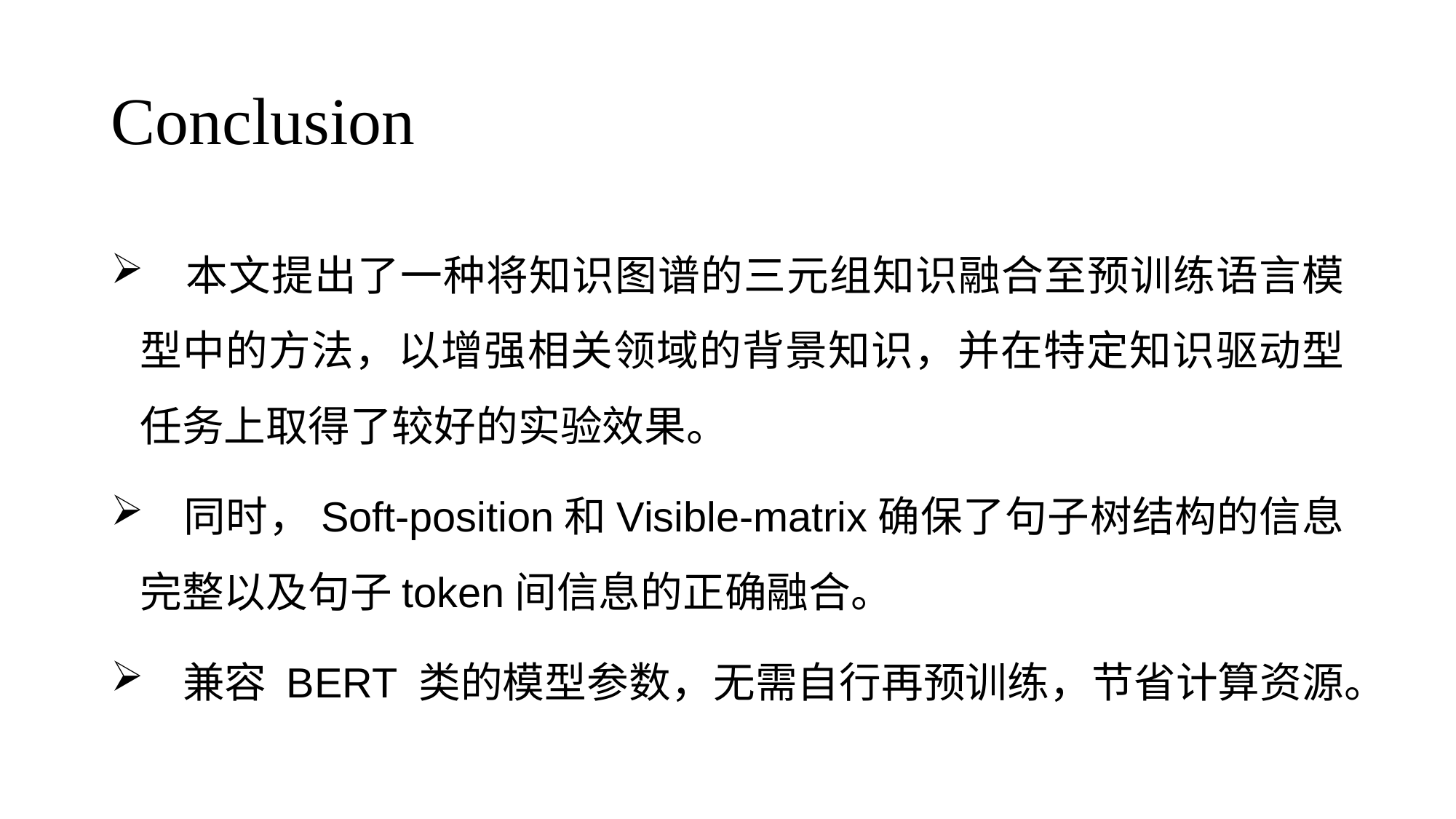

# Conclusion
   本文提出了一种将知识图谱的三元组知识融合至预训练语言模型中的方法，以增强相关领域的背景知识，并在特定知识驱动型任务上取得了较好的实验效果。
   同时，Soft-position和Visible-matrix确保了句子树结构的信息完整以及句子token间信息的正确融合。
   兼容 BERT 类的模型参数，无需自行再预训练，节省计算资源。